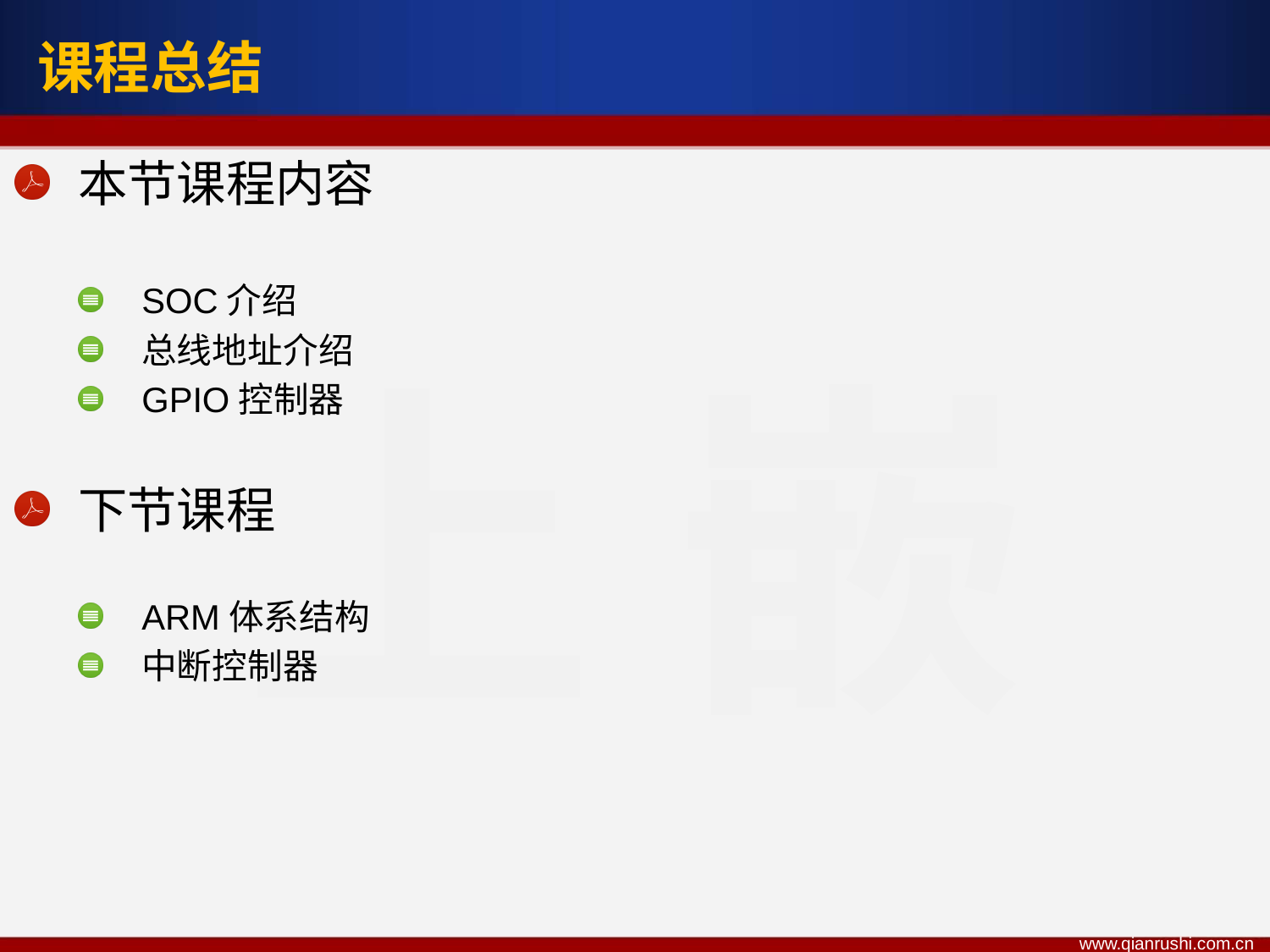

课程总结
本节课程内容

SOC介绍
总线地址介绍
GPIO控制器

下节课程

ARM体系结构
中断控制器